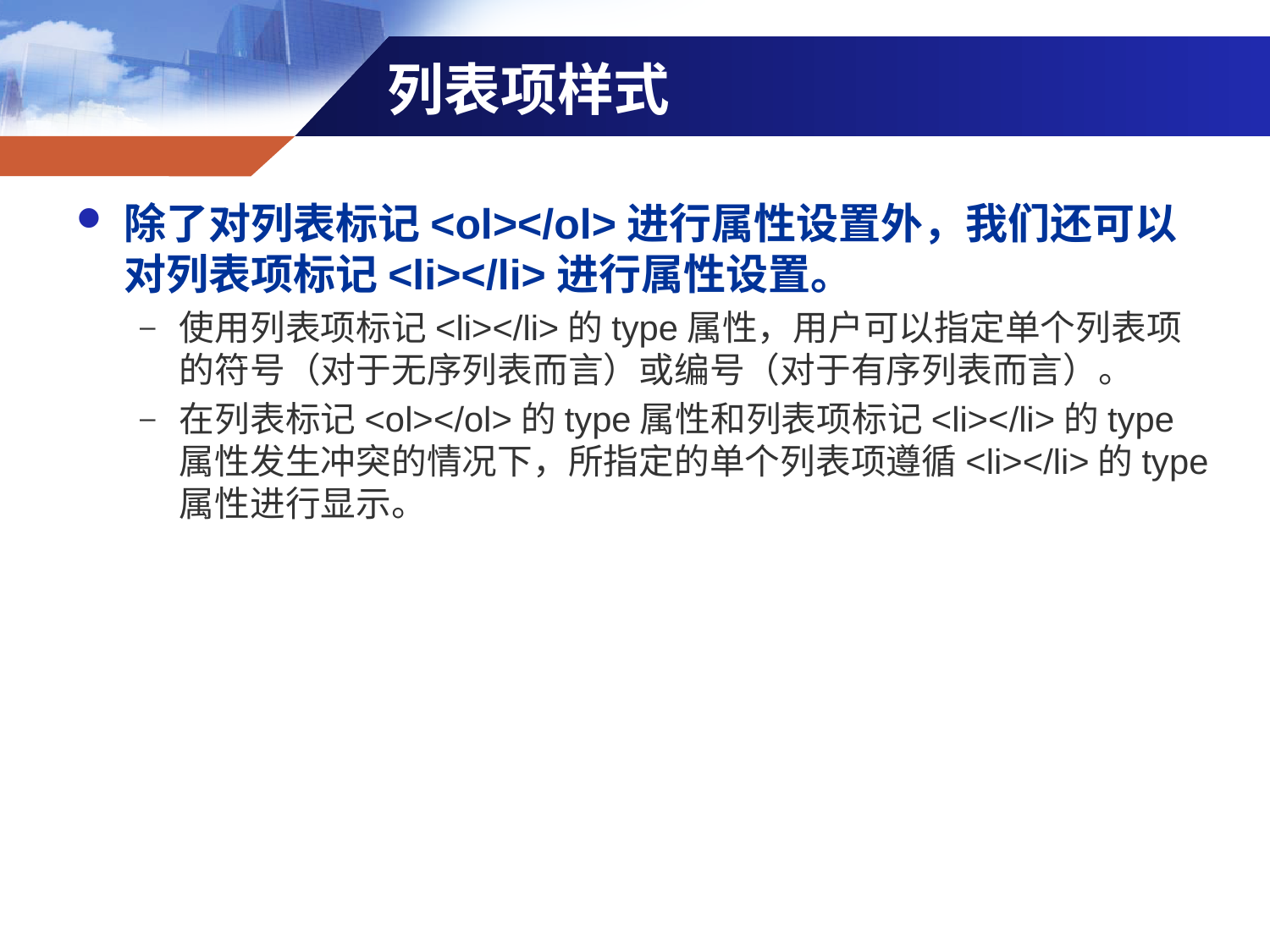

# 列表项样式
除了对列表标记<ol></ol>进行属性设置外，我们还可以对列表项标记<li></li>进行属性设置。
使用列表项标记<li></li>的type属性，用户可以指定单个列表项的符号（对于无序列表而言）或编号（对于有序列表而言）。
在列表标记<ol></ol>的type属性和列表项标记<li></li>的type属性发生冲突的情况下，所指定的单个列表项遵循<li></li>的type属性进行显示。